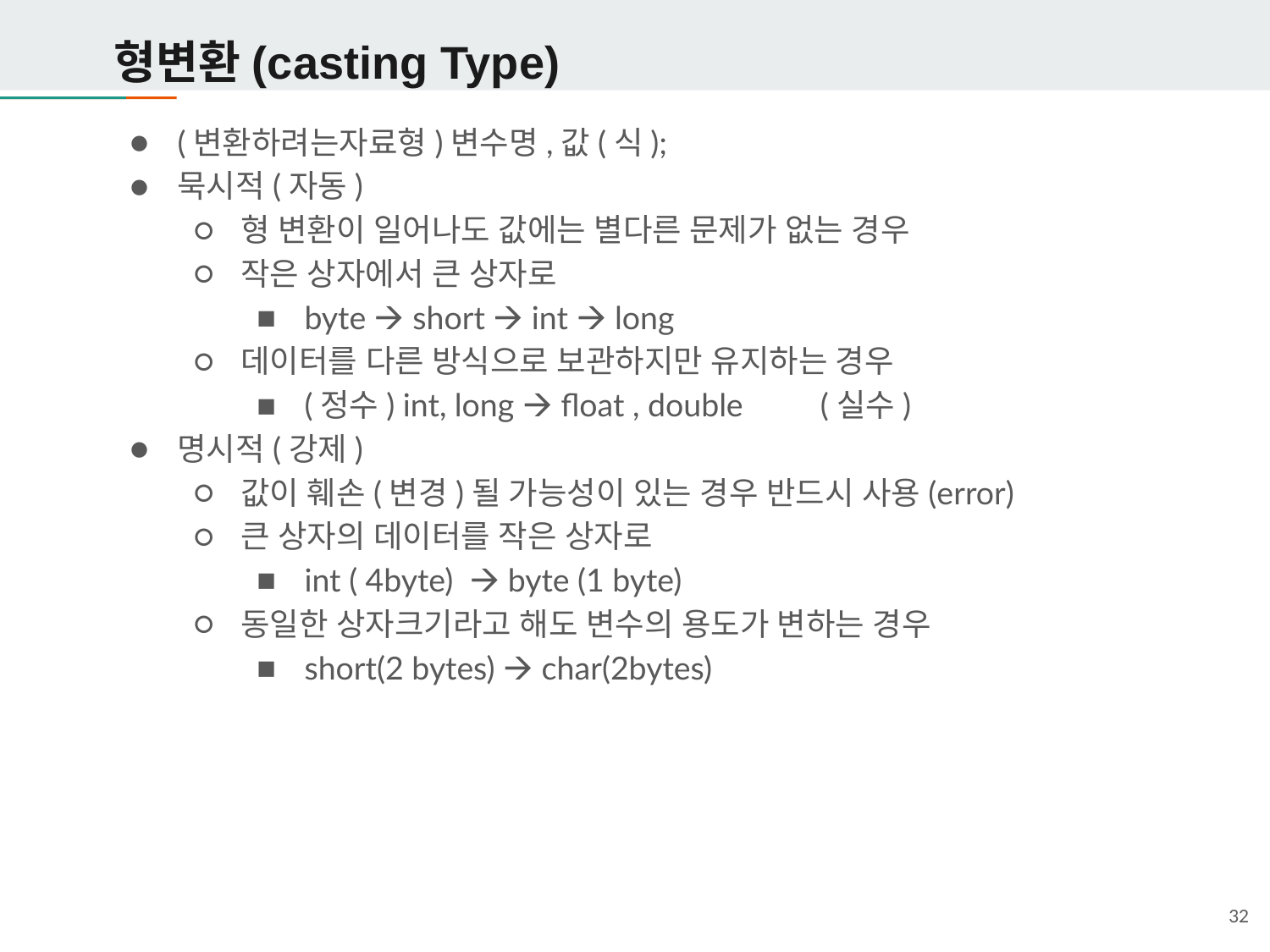

# 형변환(casting Type)
(변환하려는자료형)변수명,값(식);
묵시적(자동)
형 변환이 일어나도 값에는 별다른 문제가 없는 경우
작은 상자에서 큰 상자로
byte 🡪 short 🡪 int 🡪 long
데이터를 다른 방식으로 보관하지만 유지하는 경우
(정수) int, long 🡪 float , double	 (실수)
명시적(강제)
값이 훼손(변경)될 가능성이 있는 경우 반드시 사용(error)
큰 상자의 데이터를 작은 상자로
int ( 4byte)  🡪 byte (1 byte)
동일한 상자크기라고 해도 변수의 용도가 변하는 경우
short(2 bytes) 🡪 char(2bytes)

32